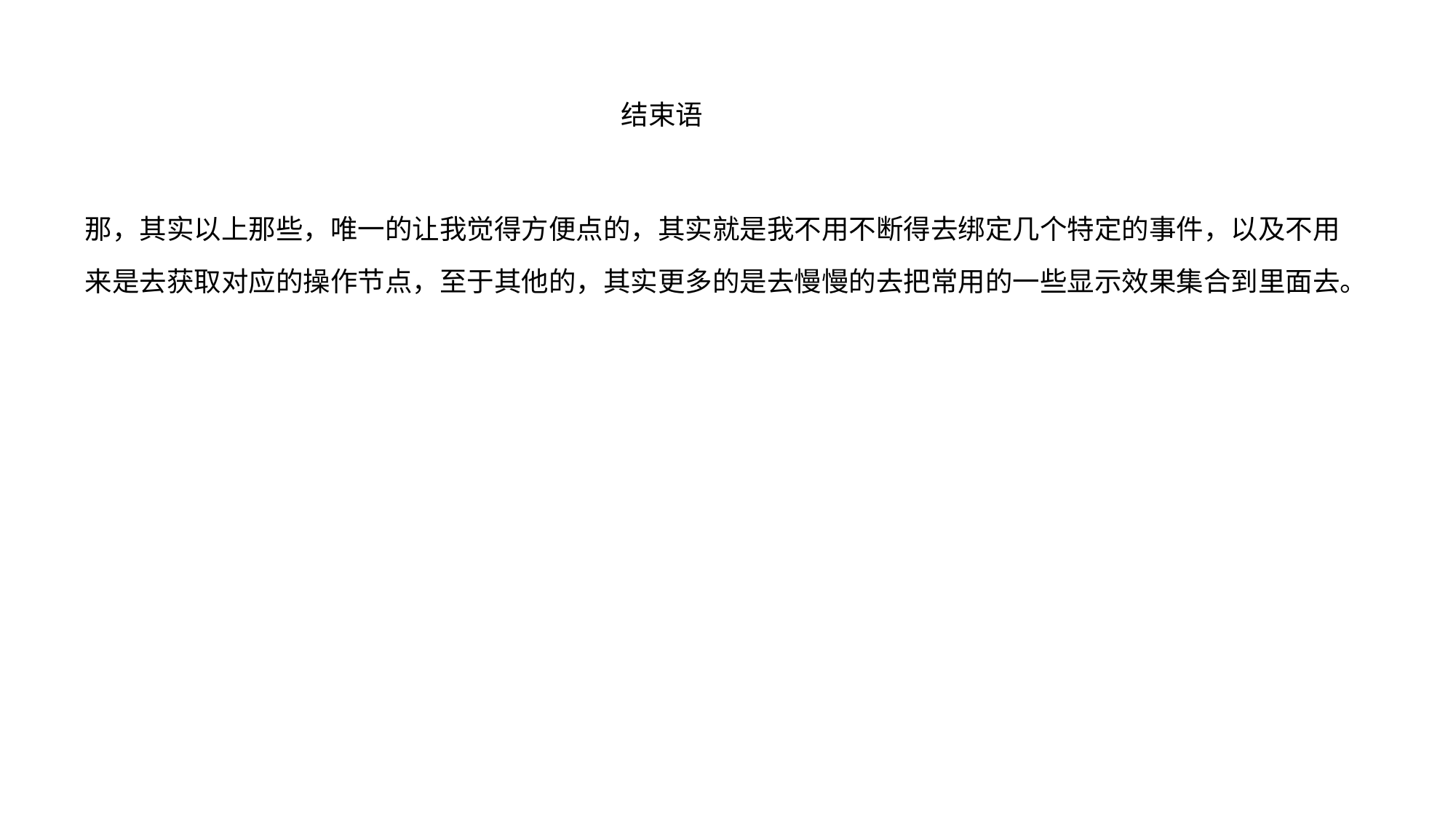

结束语
那，其实以上那些，唯一的让我觉得方便点的，其实就是我不用不断得去绑定几个特定的事件，以及不用来是去获取对应的操作节点，至于其他的，其实更多的是去慢慢的去把常用的一些显示效果集合到里面去。